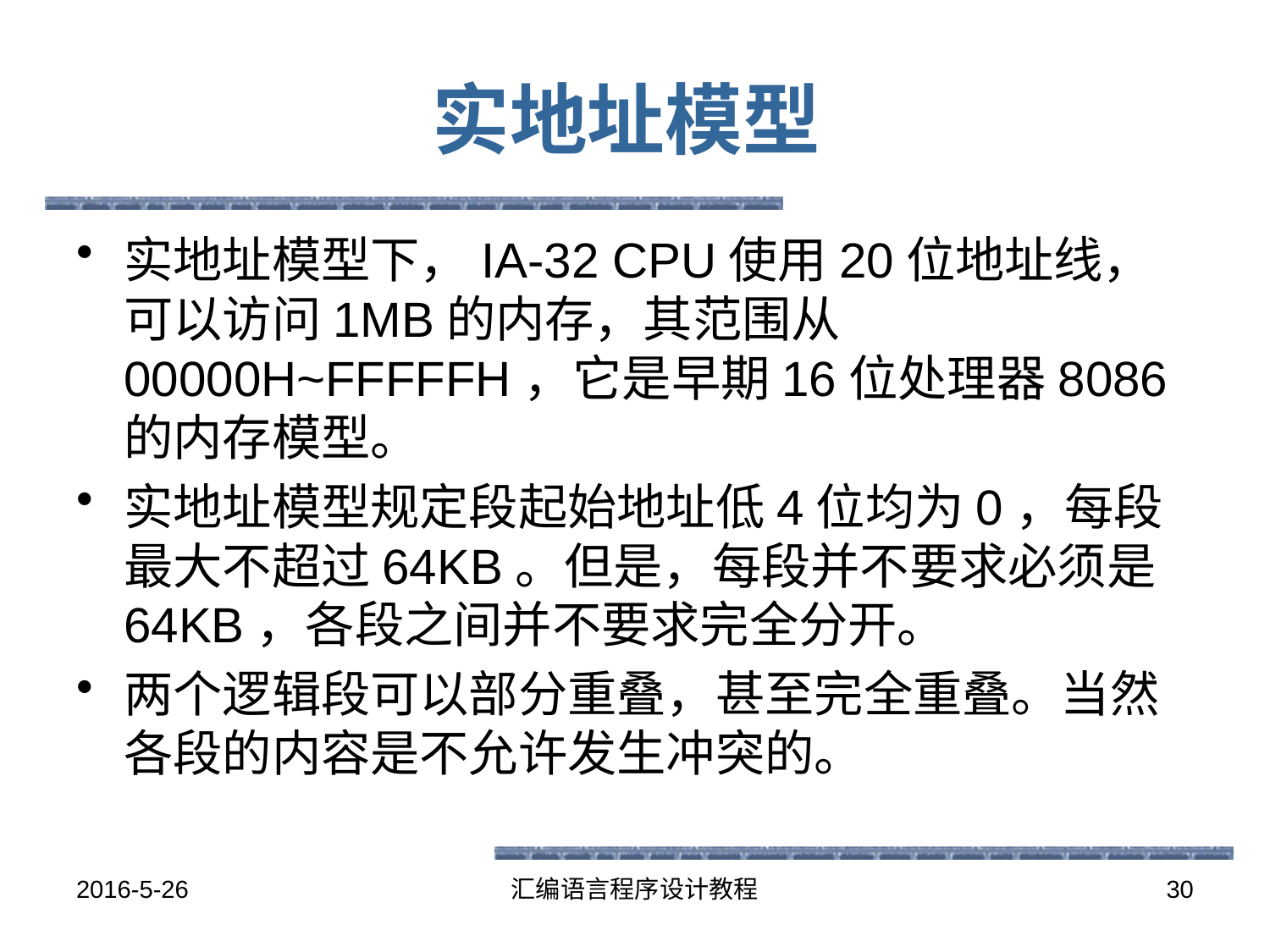

# 实地址模型
实地址模型下，IA-32 CPU使用20位地址线，可以访问1MB的内存，其范围从00000H~FFFFFH，它是早期16位处理器8086的内存模型。
实地址模型规定段起始地址低4位均为0，每段最大不超过64KB。但是，每段并不要求必须是64KB，各段之间并不要求完全分开。
两个逻辑段可以部分重叠，甚至完全重叠。当然各段的内容是不允许发生冲突的。
2016-5-26
汇编语言程序设计教程
30